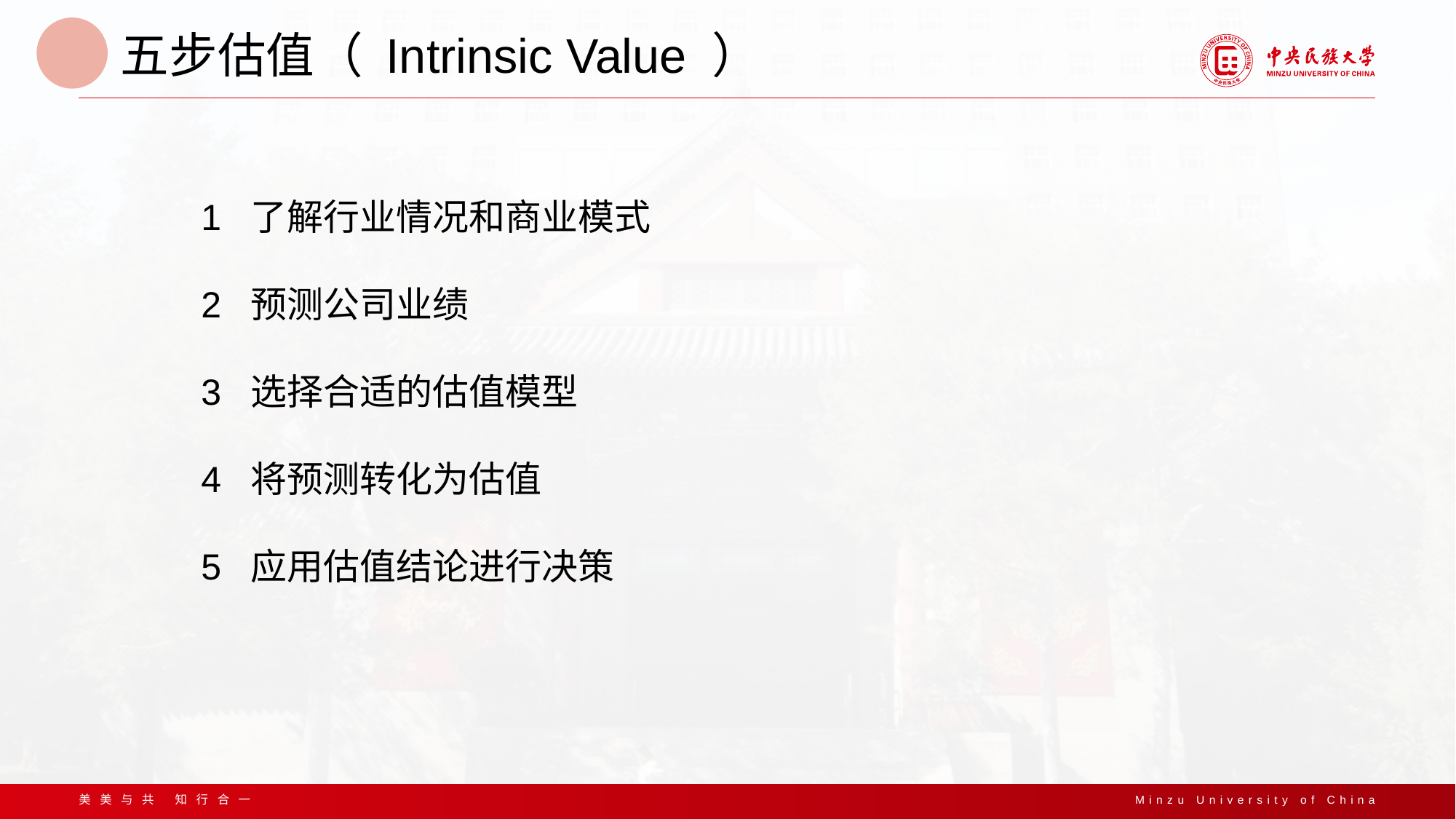

五步估值（ Intrinsic Value ）
1  了解行业情况和商业模式
2  预测公司业绩
3  选择合适的估值模型
4  将预测转化为估值
5  应用估值结论进行决策
美美与共 知行合一
Minzu University of China